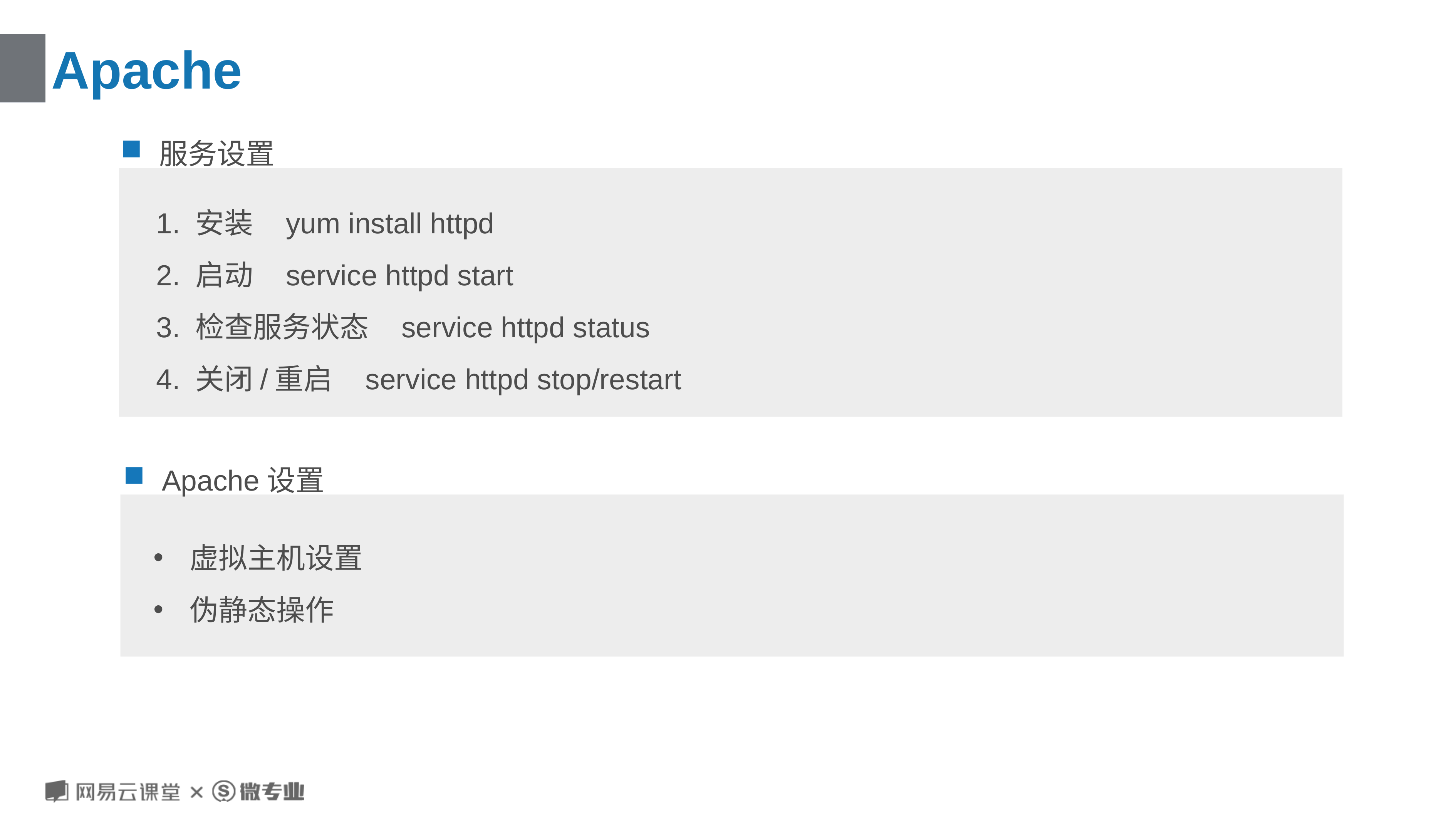

# Apache
服务设置

1. 安装    yum install httpd
2. 启动    service httpd start
3. 检查服务状态    service httpd status
4. 关闭/重启    service httpd stop/restart

Apache设置

虚拟主机设置
伪静态操作